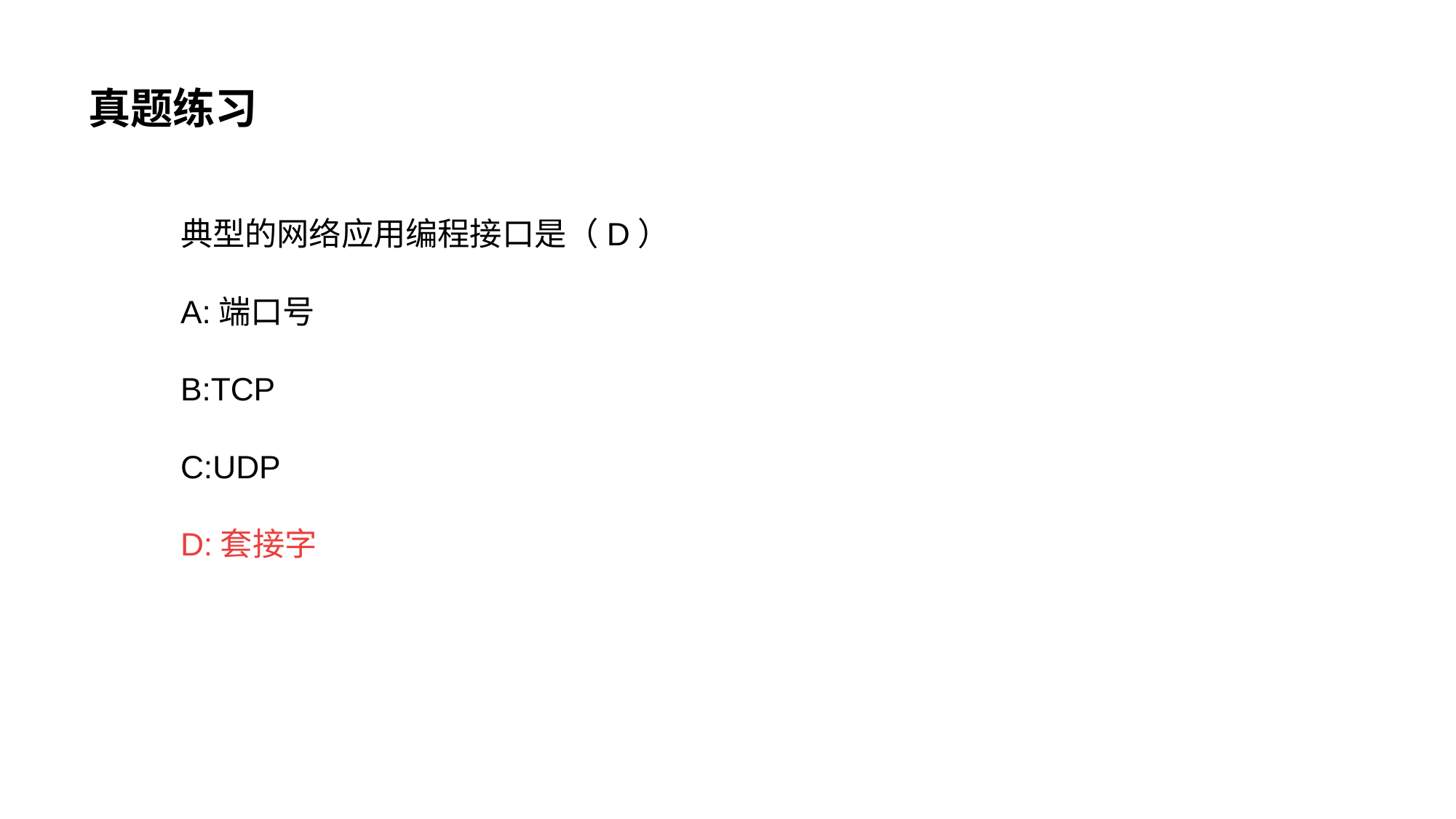

# 真题练习
典型的网络应用编程接口是（D）

A:端口号

B:TCP

C:UDP

D:套接字